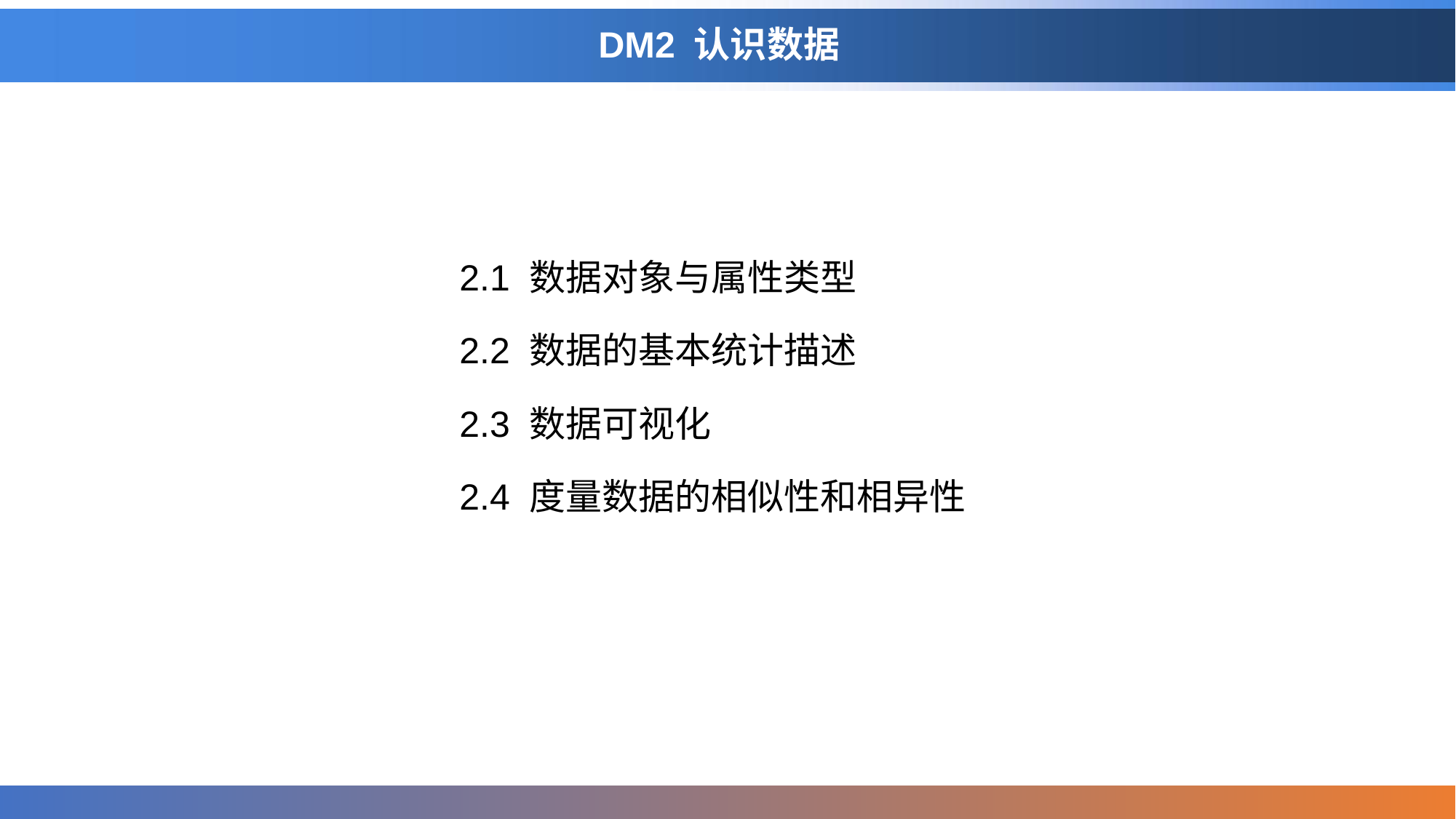

# DM2 认识数据
2.1 数据对象与属性类型
2.2 数据的基本统计描述
2.3 数据可视化
2.4 度量数据的相似性和相异性